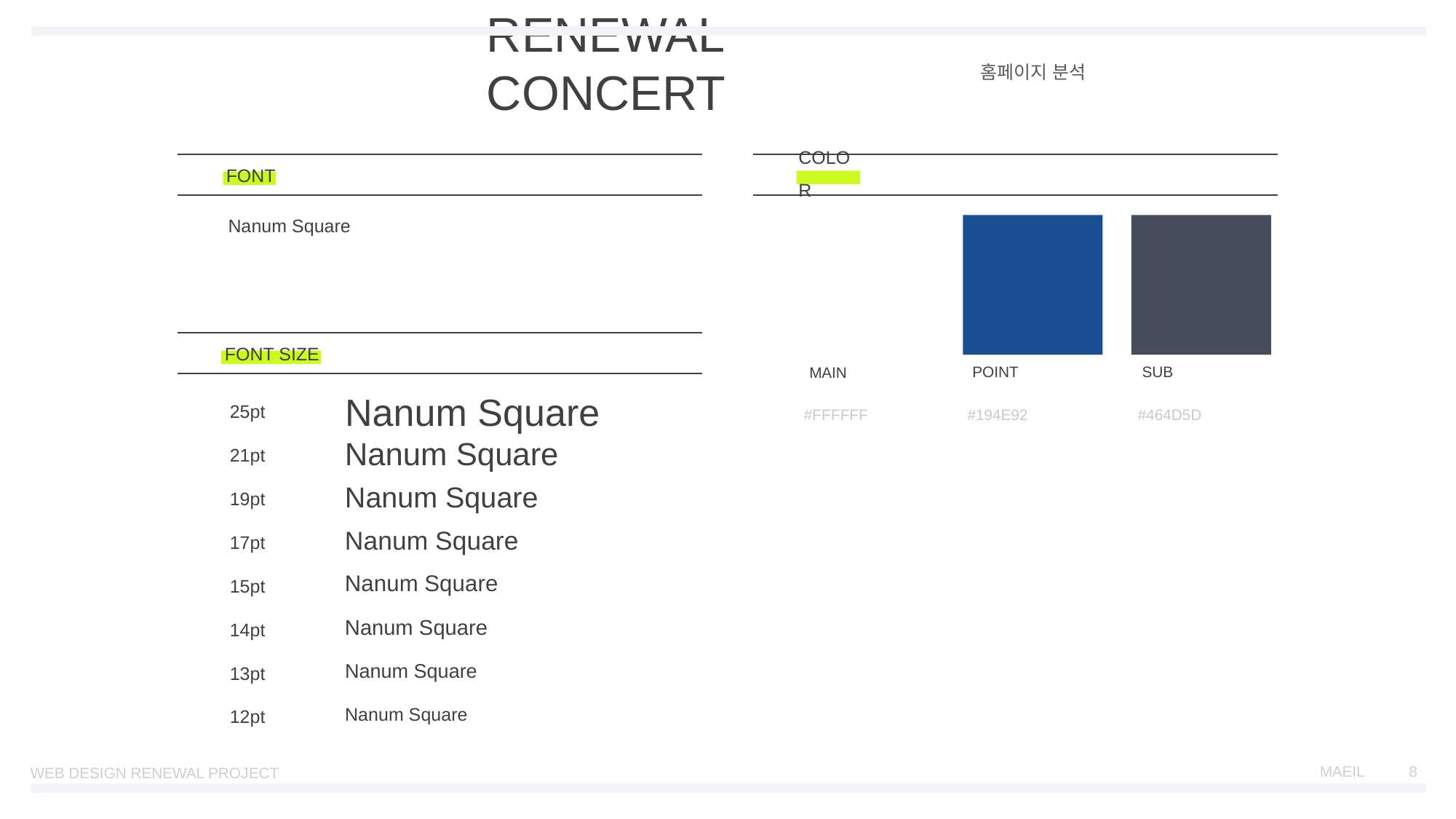

RENEWAL CONCERT
홈페이지 분석
COLOR
FONT

Nanum Square

FONT SIZE

SUB
POINT
MAIN
Nanum Square
Nanum Square
Nanum Square
Nanum Square
Nanum Square
Nanum Square
Nanum Square
Nanum Square
#FFFFFF
#194E92
#464D5D
25pt
21pt
19pt
17pt
15pt
14pt
13pt
12pt
MAEIL
8
WEB DESIGN RENEWAL PROJECT